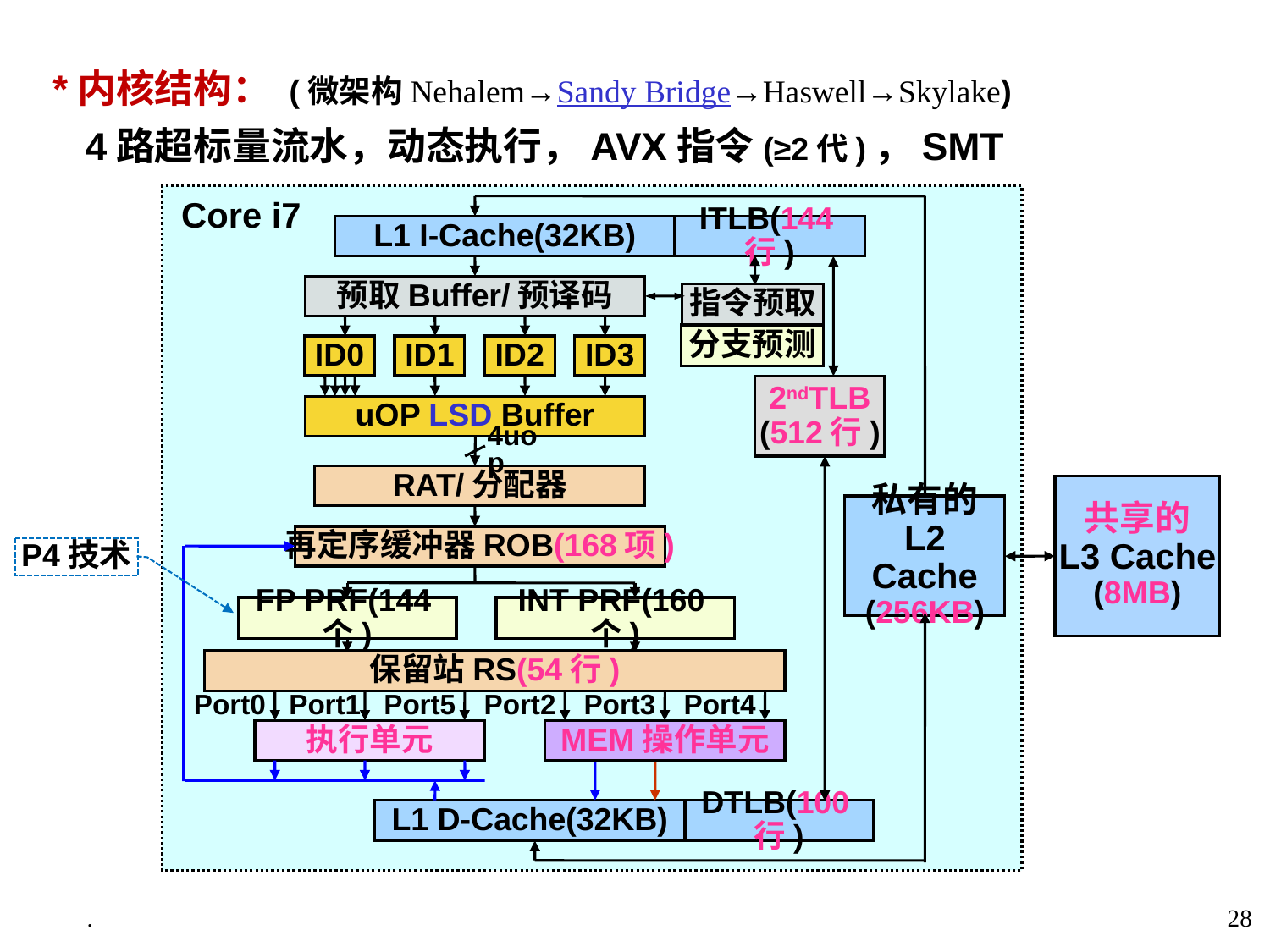

*内核结构： (微架构Nehalem→Sandy Bridge→Haswell→Skylake)
    4路超标量流水，动态执行，AVX指令(≥2代)，SMT

Core i7

ITLB(144行)
L1 I-Cache(32KB)

预取Buffer/预译码
指令预取

分支预测
ID0
ID1
ID2
ID3

2ndTLB
(512行)

uOP LSD Buffer
4uop

RAT/分配器
共享的
L3 Cache
(8MB)
私有的
L2 Cache
(256KB)

再定序缓冲器ROB(168项)

FP PRF(144个)
INT PRF(160个)

保留站RS(54行)
Port0
Port1
Port5
Port2
Port3
Port4

执行单元
MEM操作单元

L1 D-Cache(32KB)
DTLB(100行)

P4技术
.
28